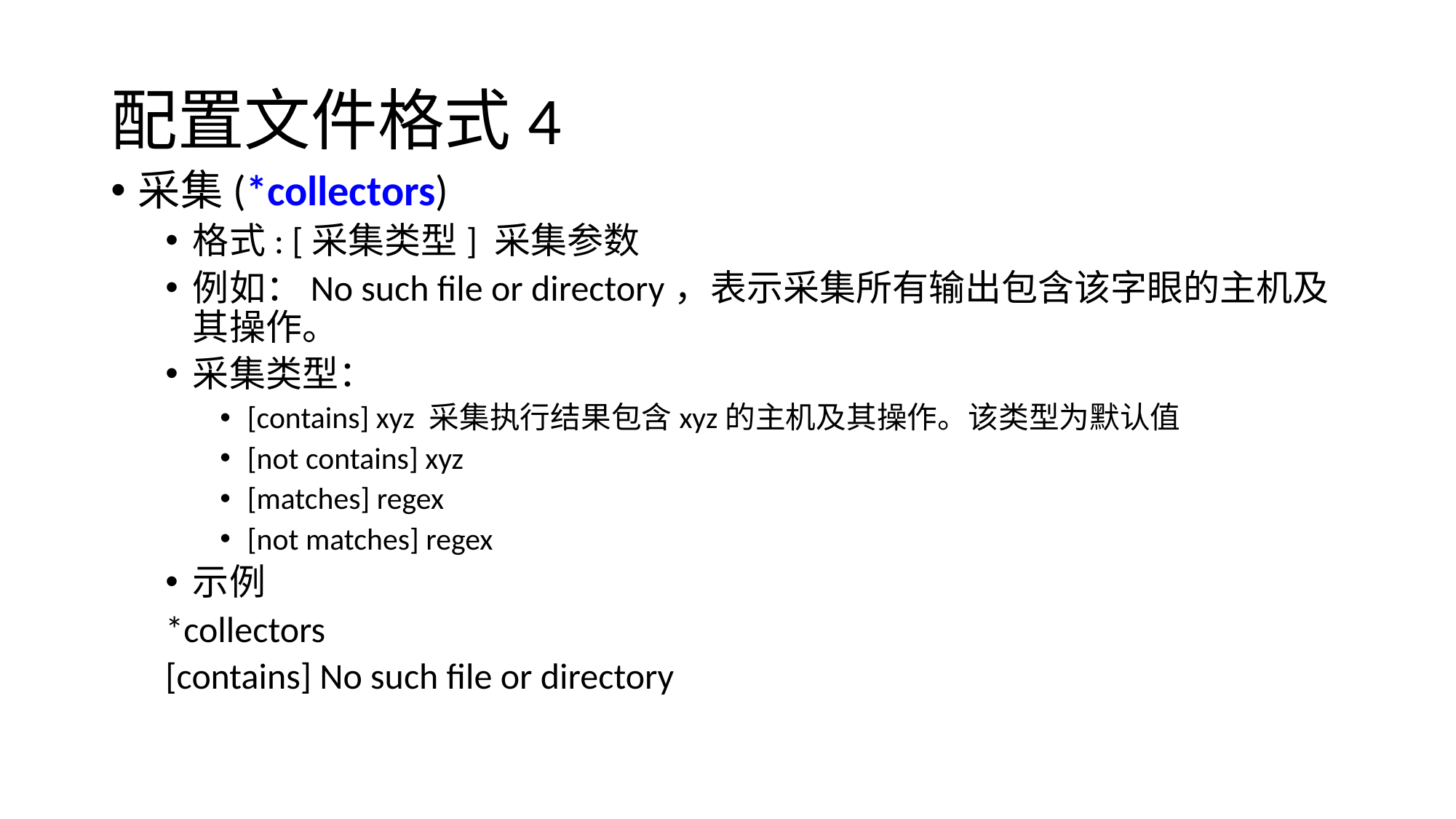

# 配置文件格式4
采集(*collectors)
格式: [采集类型] 采集参数
例如：No such file or directory，表示采集所有输出包含该字眼的主机及其操作。
采集类型：
[contains] xyz 采集执行结果包含xyz的主机及其操作。该类型为默认值
[not contains] xyz
[matches] regex
[not matches] regex
示例
*collectors
[contains] No such file or directory